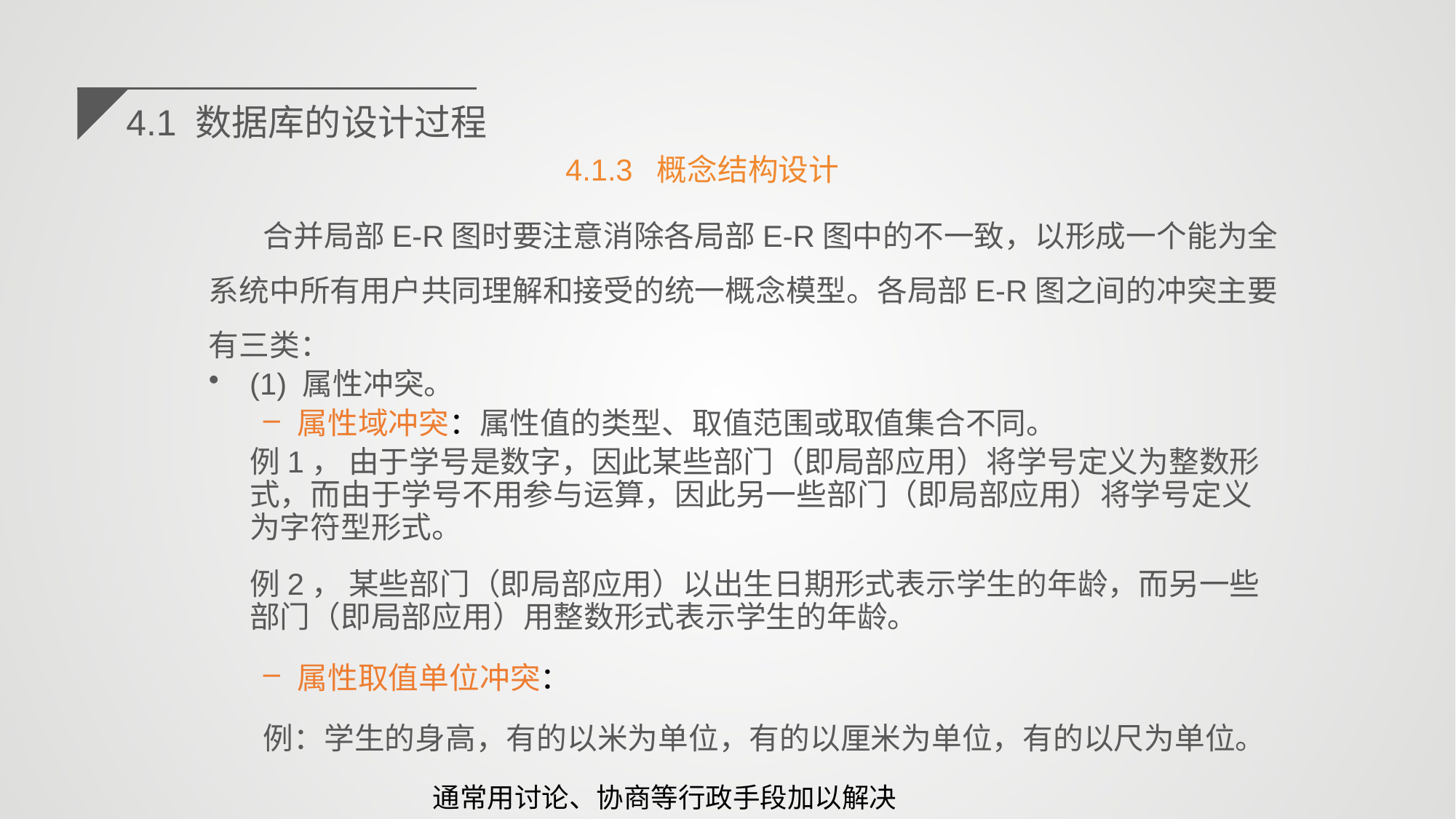

4.1 数据库的设计过程

4.1.3  概念结构设计
合并局部E-R图时要注意消除各局部E-R图中的不一致，以形成一个能为全系统中所有用户共同理解和接受的统一概念模型。各局部E-R图之间的冲突主要有三类：
(1) 属性冲突。
属性域冲突：属性值的类型、取值范围或取值集合不同。
	例1， 由于学号是数字，因此某些部门（即局部应用）将学号定义为整数形式，而由于学号不用参与运算，因此另一些部门（即局部应用）将学号定义为字符型形式。
	例2， 某些部门（即局部应用）以出生日期形式表示学生的年龄，而另一些部门（即局部应用）用整数形式表示学生的年龄。
属性取值单位冲突：
例：学生的身高，有的以米为单位，有的以厘米为单位，有的以尺为单位。

通常用讨论、协商等行政手段加以解决